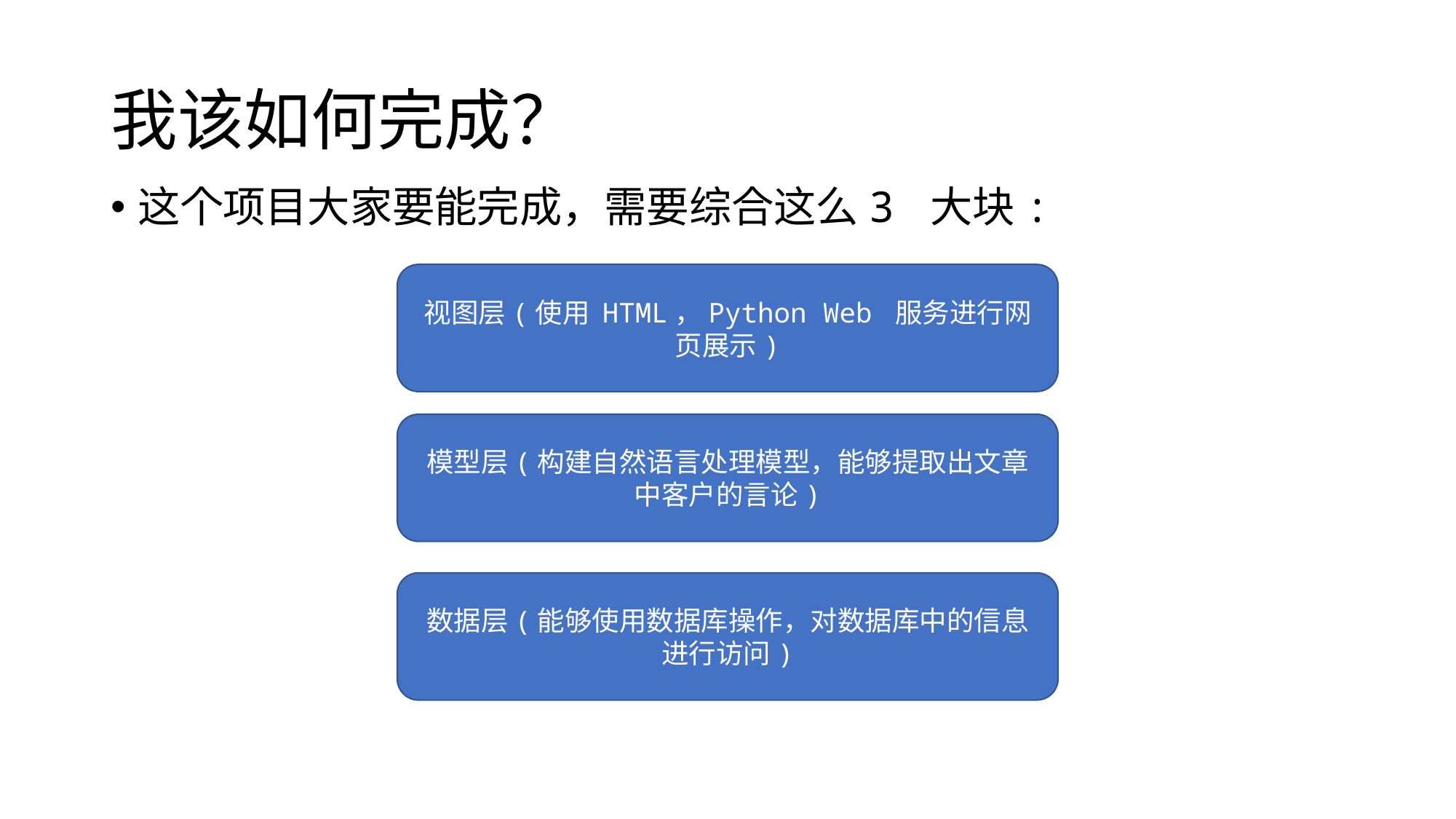

# 我该如何完成？
这个项目大家要能完成，需要综合这么3 大块:

视图层(使用 HTML，Python Web 服务进行网页展示)
模型层(构建自然语言处理模型，能够提取出文章中客户的言论)
数据层(能够使用数据库操作，对数据库中的信息进行访问)